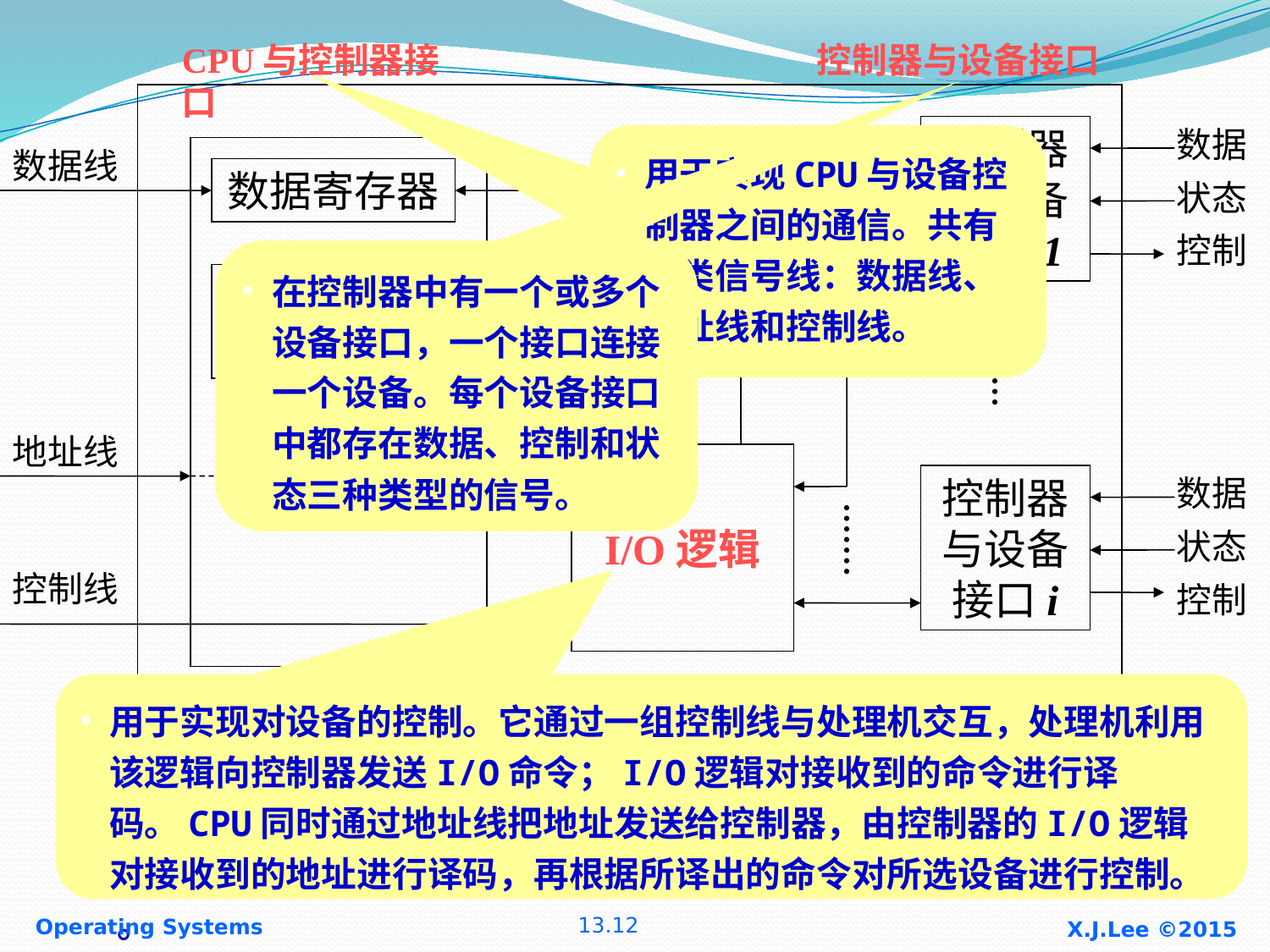

CPU与控制器接口
控制器与设备接口

控制器与设备接口1
数据
用于实现CPU与设备控制器之间的通信。共有三类信号线：数据线、地址线和控制线。
数据线

数据寄存器
状态

控制
在控制器中有一个或多个设备接口，一个接口连接一个设备。每个设备接口中都存在数据、控制和状态三种类型的信号。

控制/状态寄存器

地址线

I/O逻辑

控制器与设备接口i
数据

状态

控制线
控制

用于实现对设备的控制。它通过一组控制线与处理机交互，处理机利用该逻辑向控制器发送I/O命令；I/O逻辑对接收到的命令进行译码。CPU同时通过地址线把地址发送给控制器，由控制器的I/O逻辑对接收到的地址进行译码，再根据所译出的命令对所选设备进行控制。 。
设备控制器的组成
Operating Systems
X.J.Lee ©2015
12